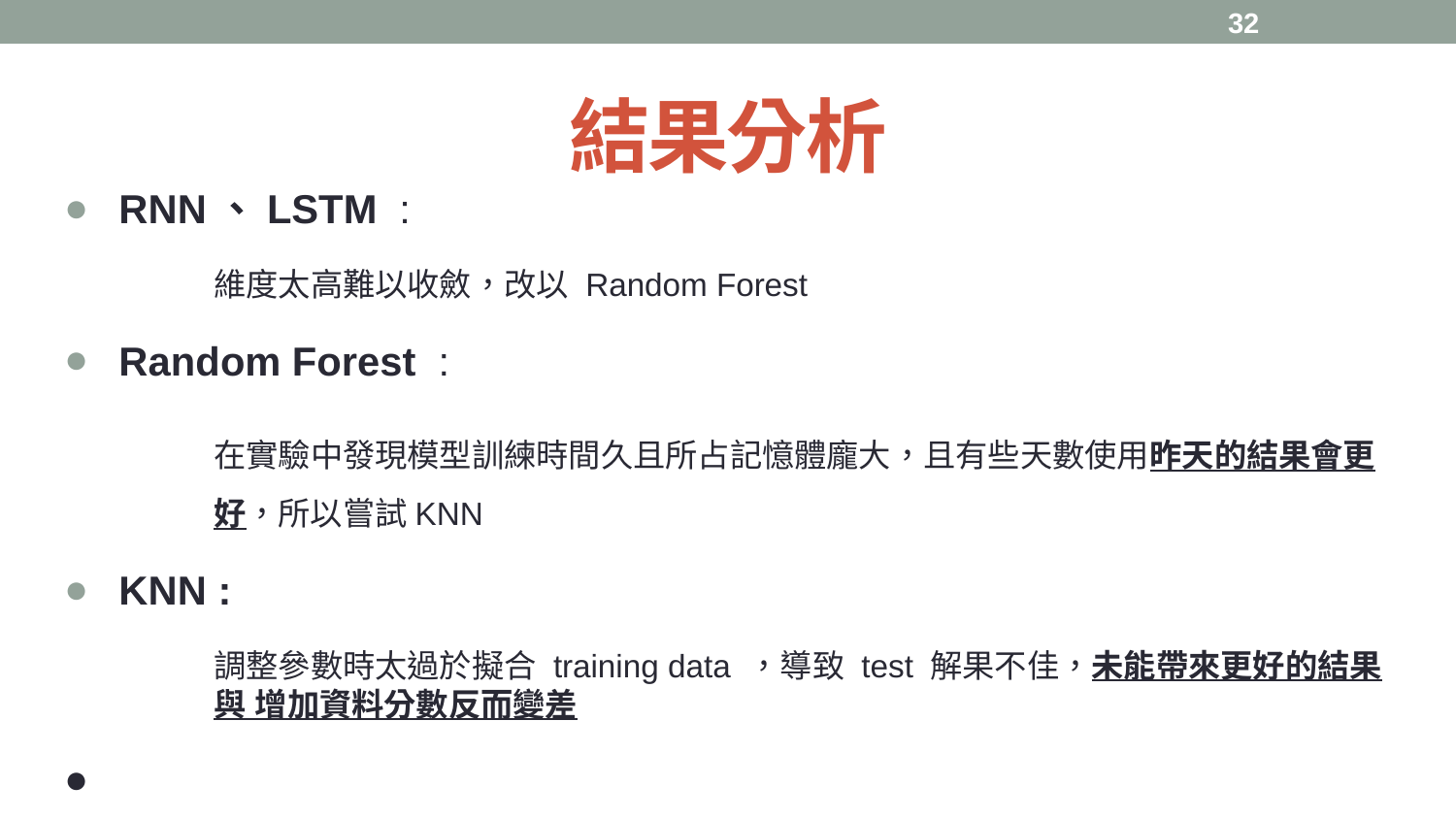

# 結果分析
RNN、LSTM  :
維度太高難以收斂，改以 Random Forest
Random Forest  :
在實驗中發現模型訓練時間久且所占記憶體龐大，且有些天數使用昨天的結果會更好，所以嘗試KNN
KNN :
調整參數時太過於擬合 training data ，導致 test 解果不佳，未能帶來更好的結果 與 增加資料分數反而變差

32